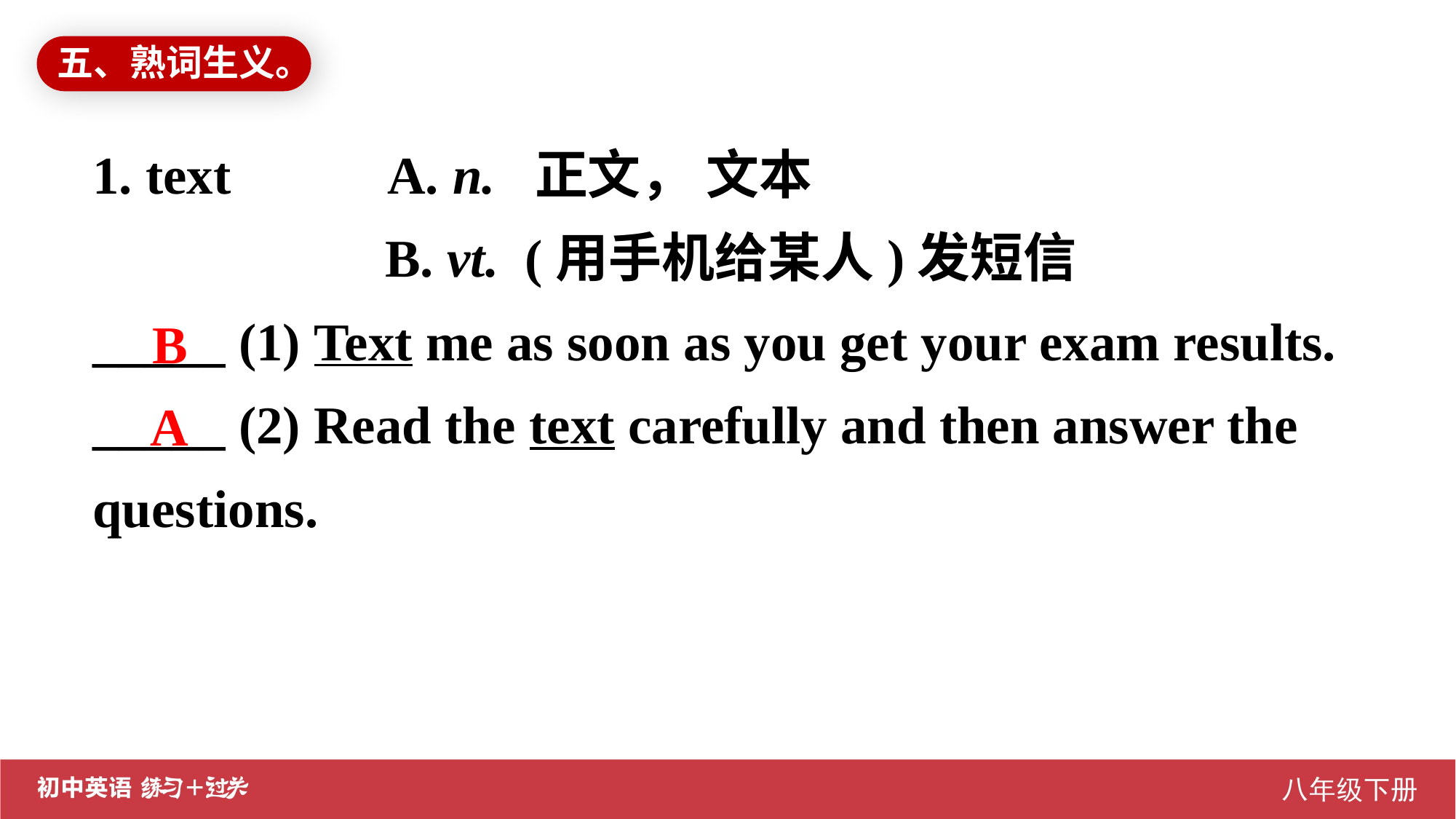

五、熟词生义。

1. text            A. n.  正文， 文本
                      B. vt.  (用手机给某人)发短信
_____ (1) Text me as soon as you get your exam results.
_____ (2) Read the text carefully and then answer the questions.
B
A